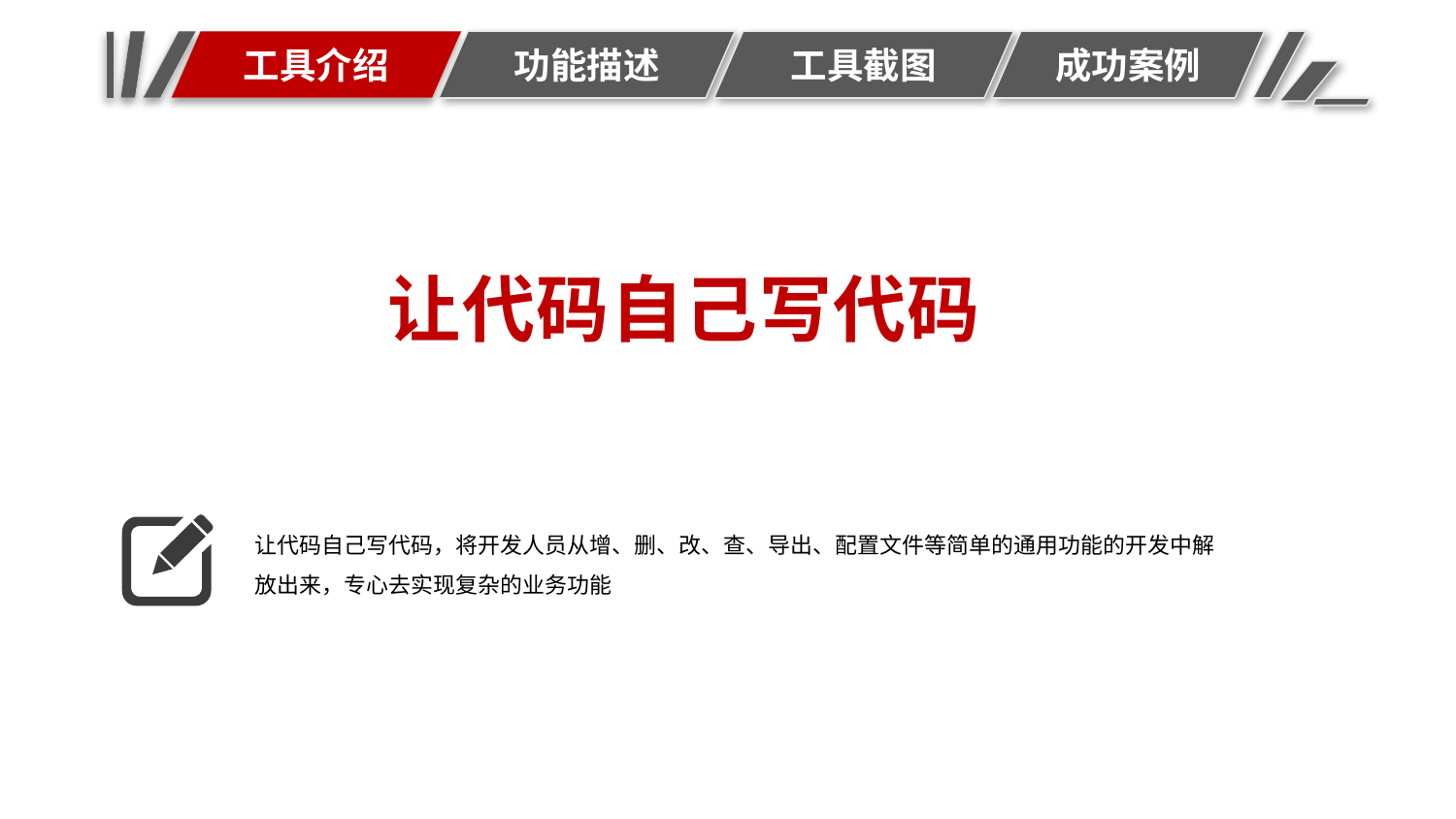

工具介绍
功能描述
成功案例
工具截图

让代码自己写代码
让代码自己写代码，将开发人员从增、删、改、查、导出、配置文件等简单的通用功能的开发中解放出来，专心去实现复杂的业务功能